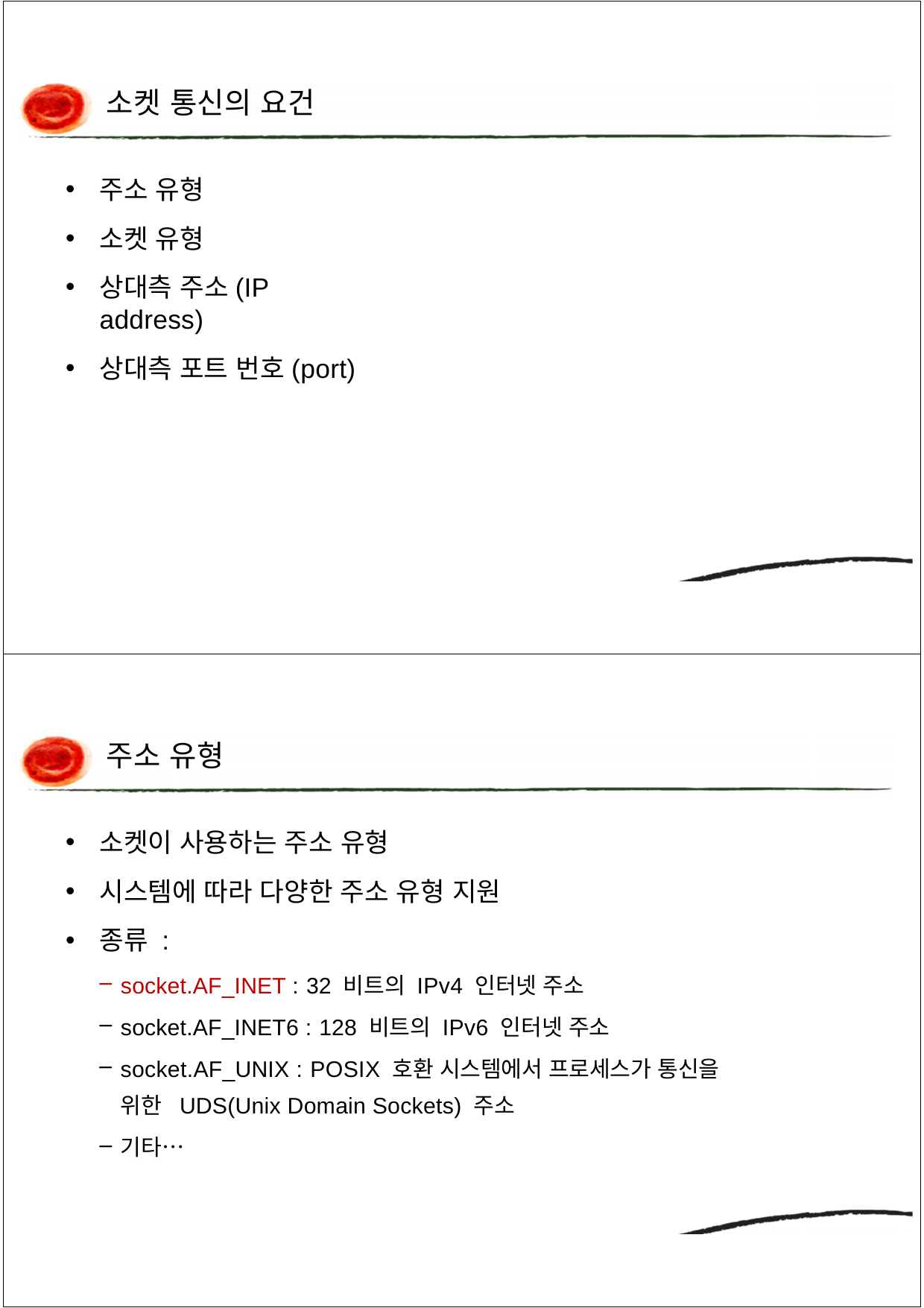

소켓 통신의 요건

주소 유형
소켓 유형
상대측 주소(IP address)
상대측 포트 번호(port)

주소 유형

소켓이 사용하는 주소 유형
시스템에 따라 다양한 주소 유형 지원
종류 :
socket.AF_INET : 32 비트의 IPv4 인터넷 주소
socket.AF_INET6 : 128 비트의 IPv6 인터넷 주소
socket.AF_UNIX : POSIX 호환 시스템에서 프로세스가 통신을 위한  UDS(Unix Domain Sockets) 주소
기타…